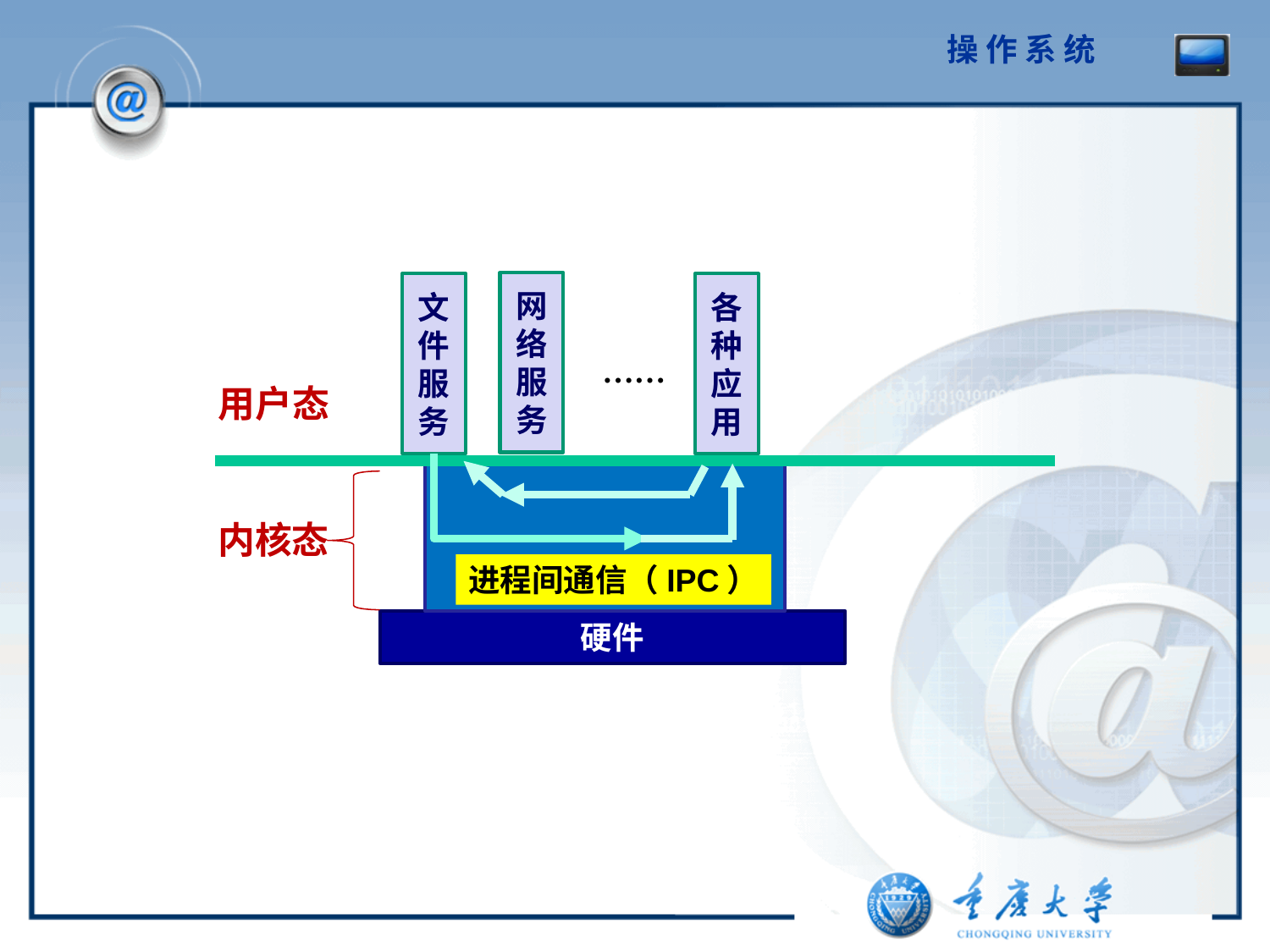

网络服务
文件服务
各种应用
……
用户态

内核态
进程间通信（IPC）
硬件